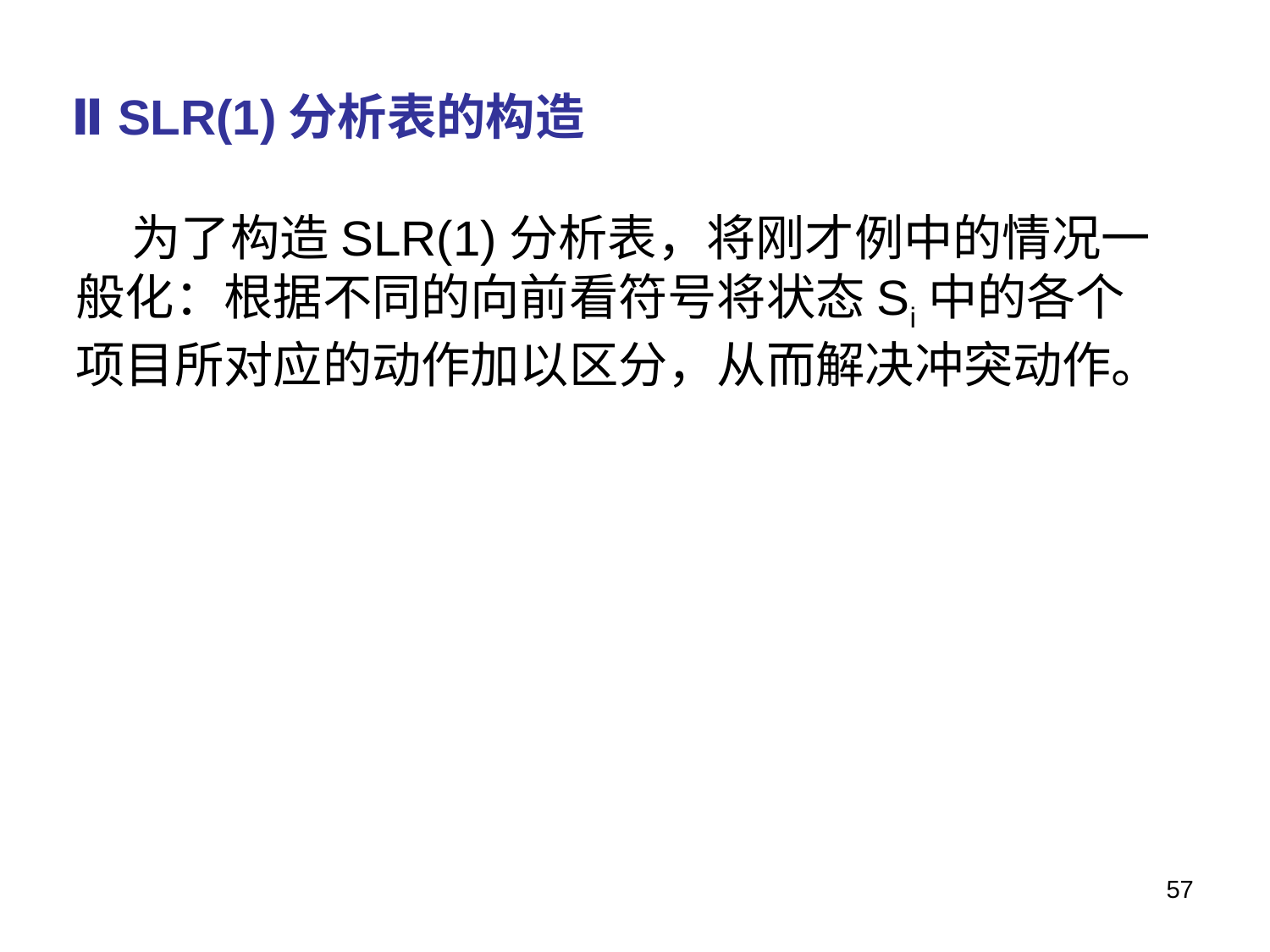

Ⅱ SLR(1)分析表的构造
    为了构造SLR(1)分析表，将刚才例中的情况一般化：根据不同的向前看符号将状态Si中的各个项目所对应的动作加以区分，从而解决冲突动作。

57